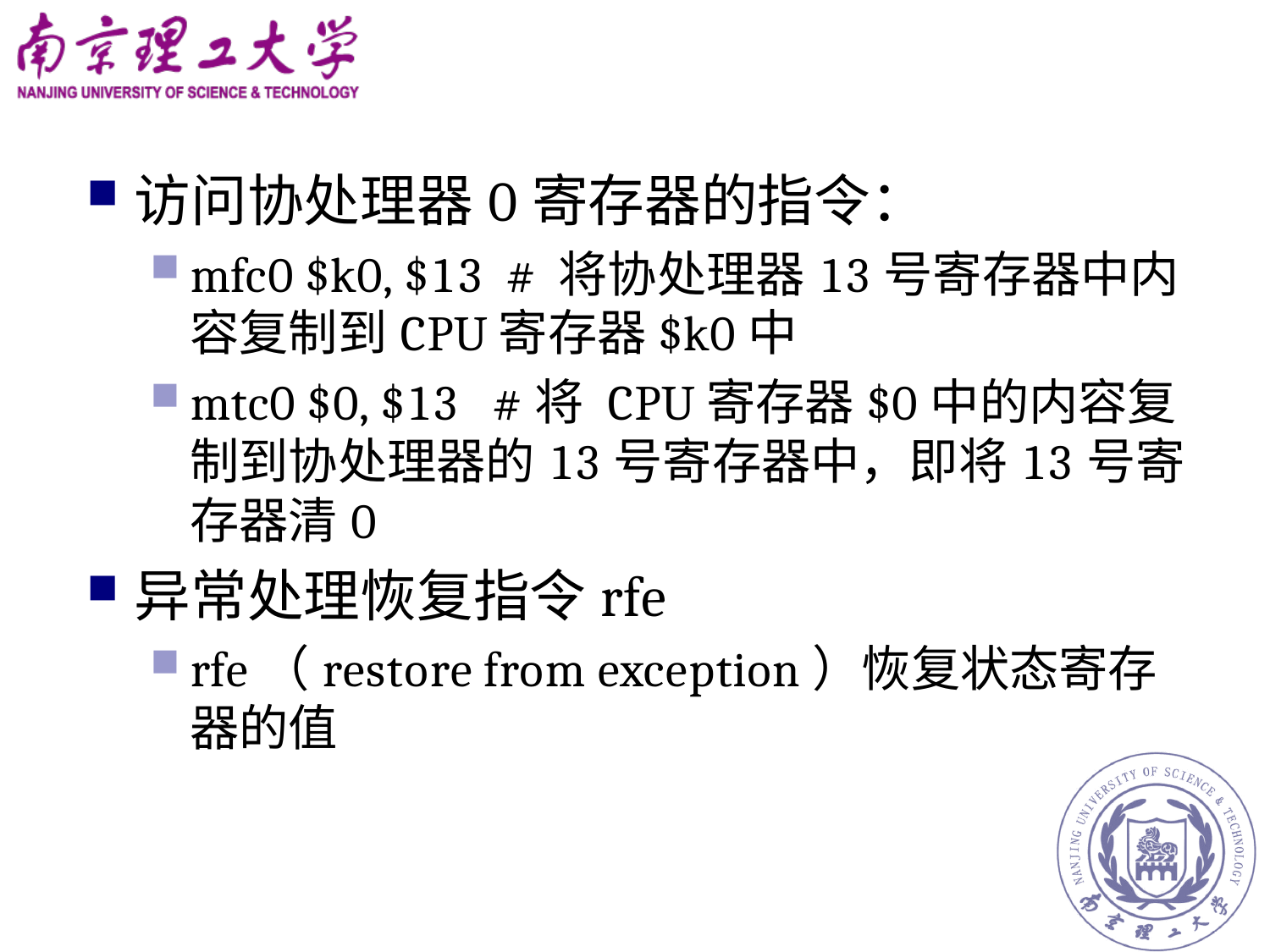

访问协处理器0寄存器的指令：
mfc0 $k0, $13  # 将协处理器13号寄存器中内容复制到CPU寄存器$k0中
mtc0 $0, $13   #将 CPU寄存器$0中的内容复制到协处理器的13号寄存器中，即将13号寄存器清0
异常处理恢复指令rfe
rfe（restore from exception）恢复状态寄存器的值